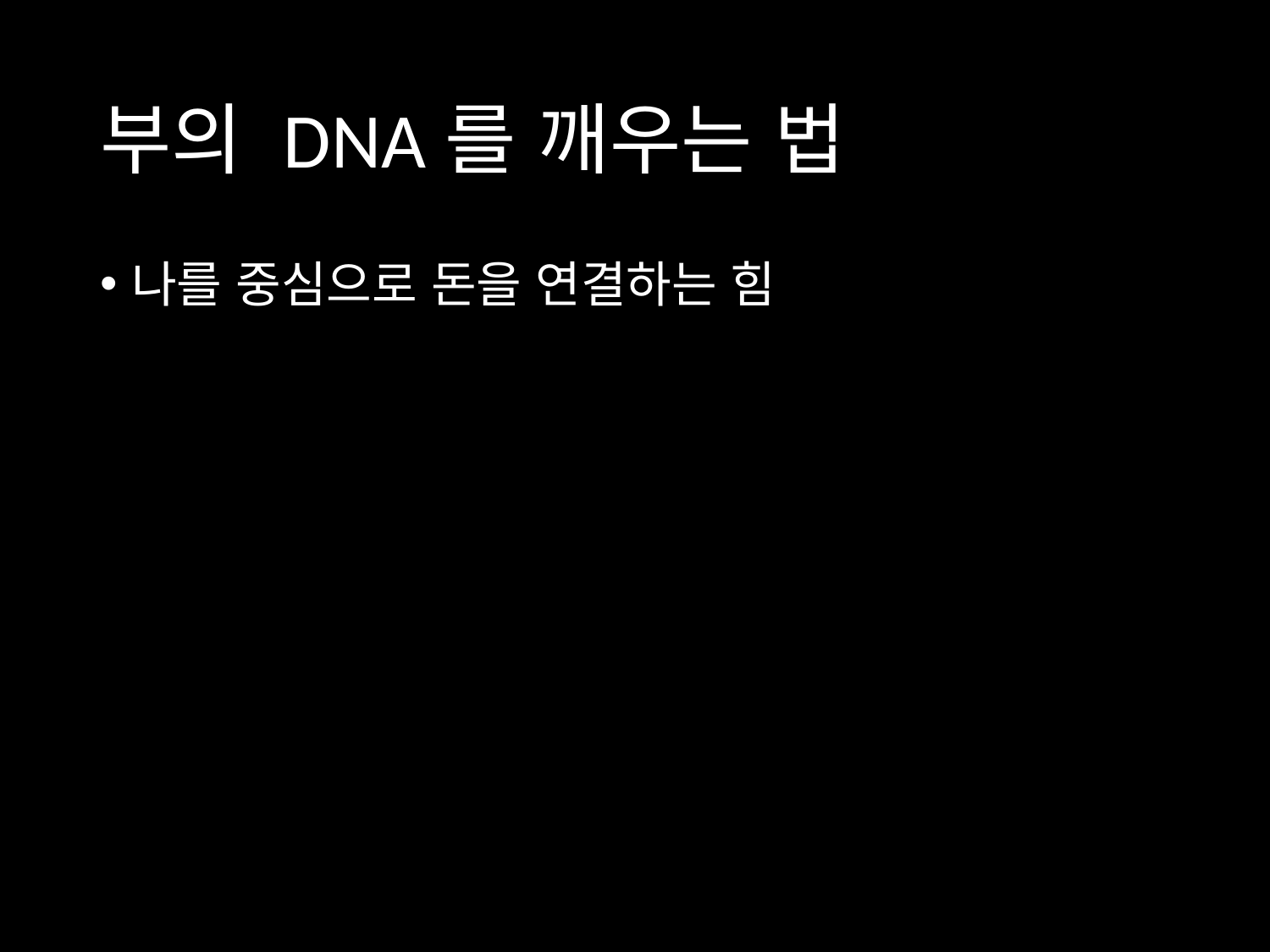

# 부의 DNA를 깨우는 법
나를 중심으로 돈을 연결하는 힘